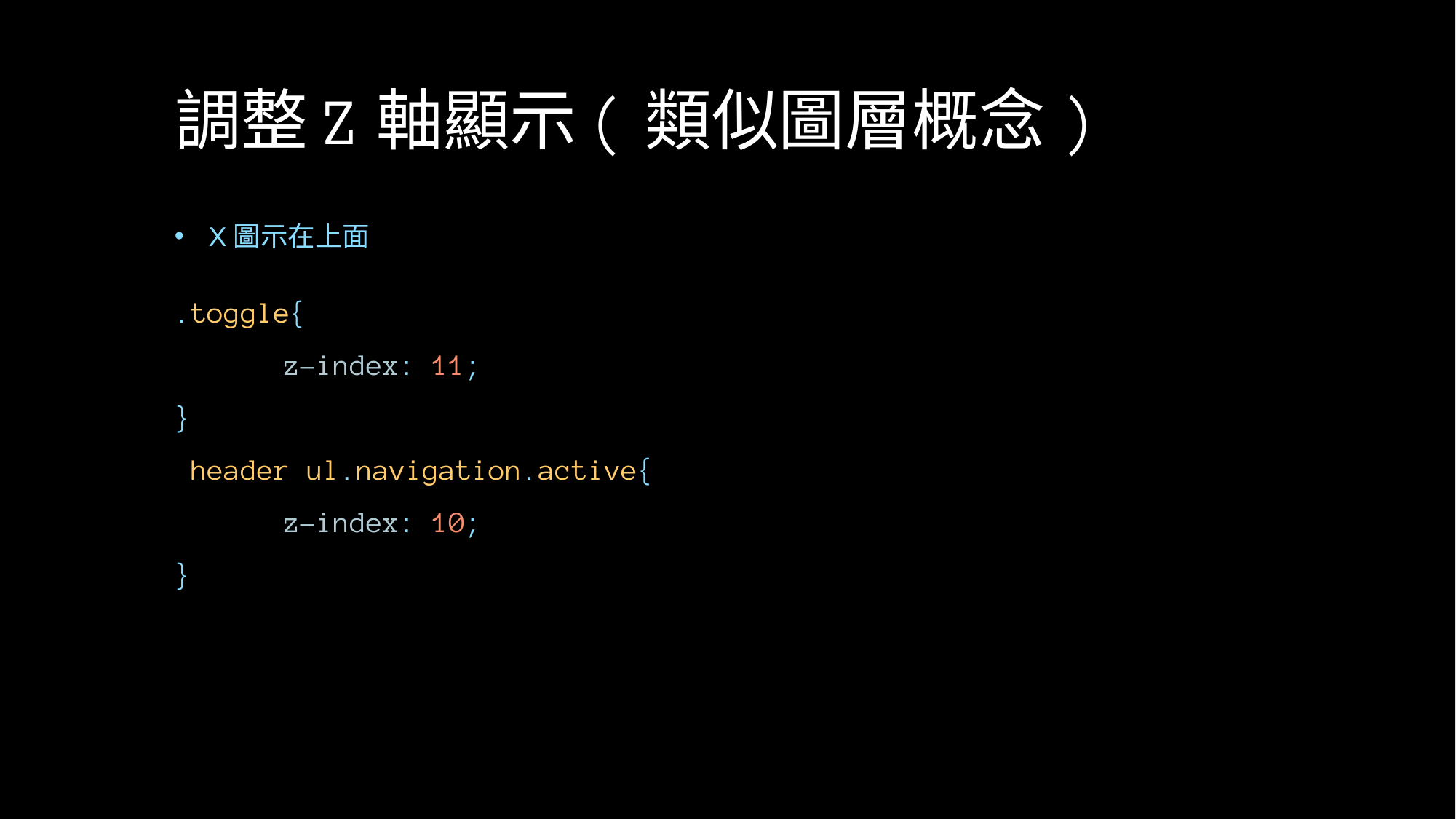

# 調整Z軸顯示(類似圖層概念)
X圖示在上面
.toggle{
	z-index: 11;
}
 header ul.navigation.active{
	z-index: 10;
}